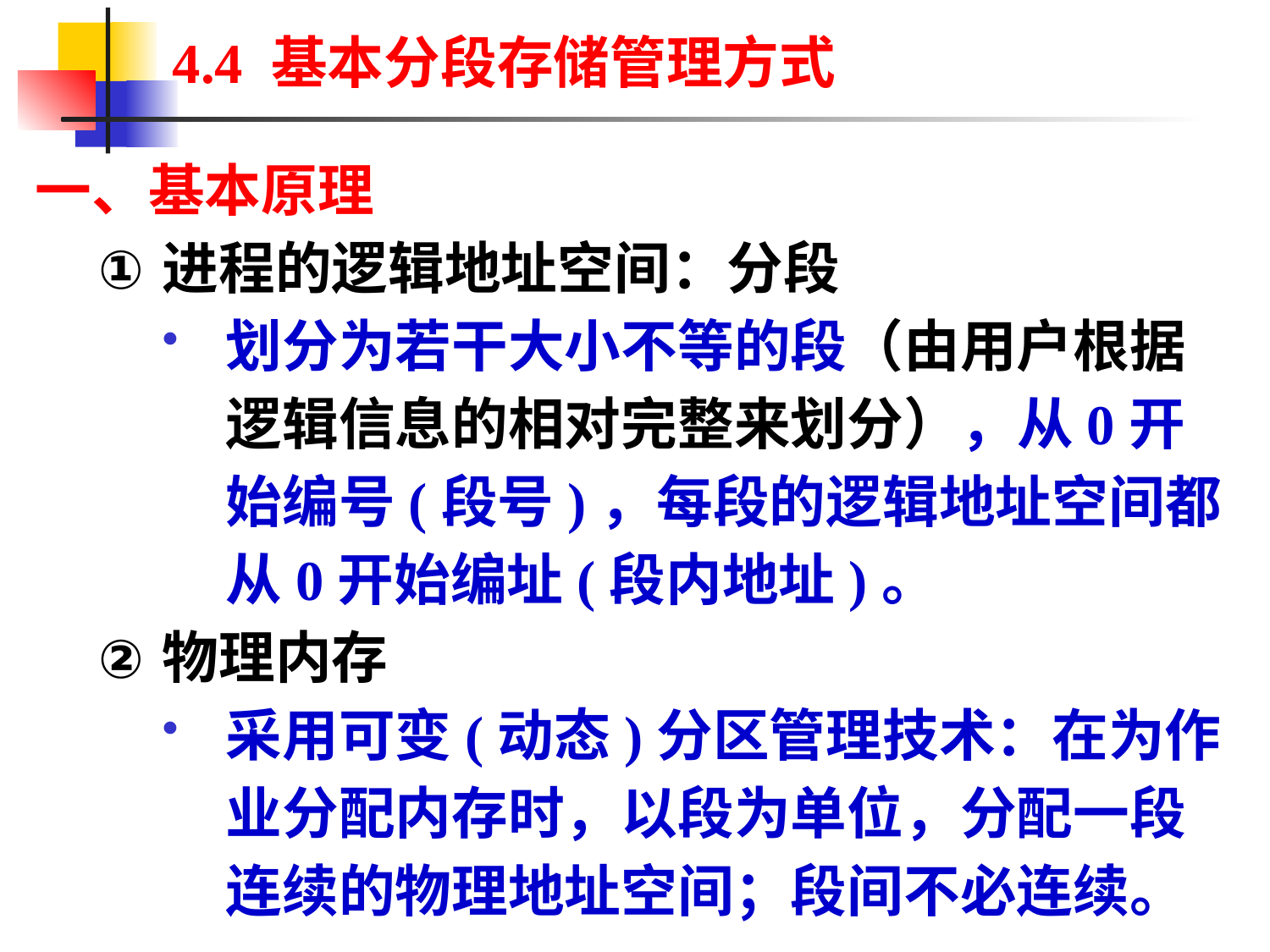

# 4.4 基本分段存储管理方式
一、基本原理
进程的逻辑地址空间：分段
划分为若干大小不等的段（由用户根据逻辑信息的相对完整来划分），从0开始编号(段号)，每段的逻辑地址空间都从0开始编址(段内地址)。
物理内存
采用可变(动态)分区管理技术：在为作业分配内存时，以段为单位，分配一段连续的物理地址空间；段间不必连续。